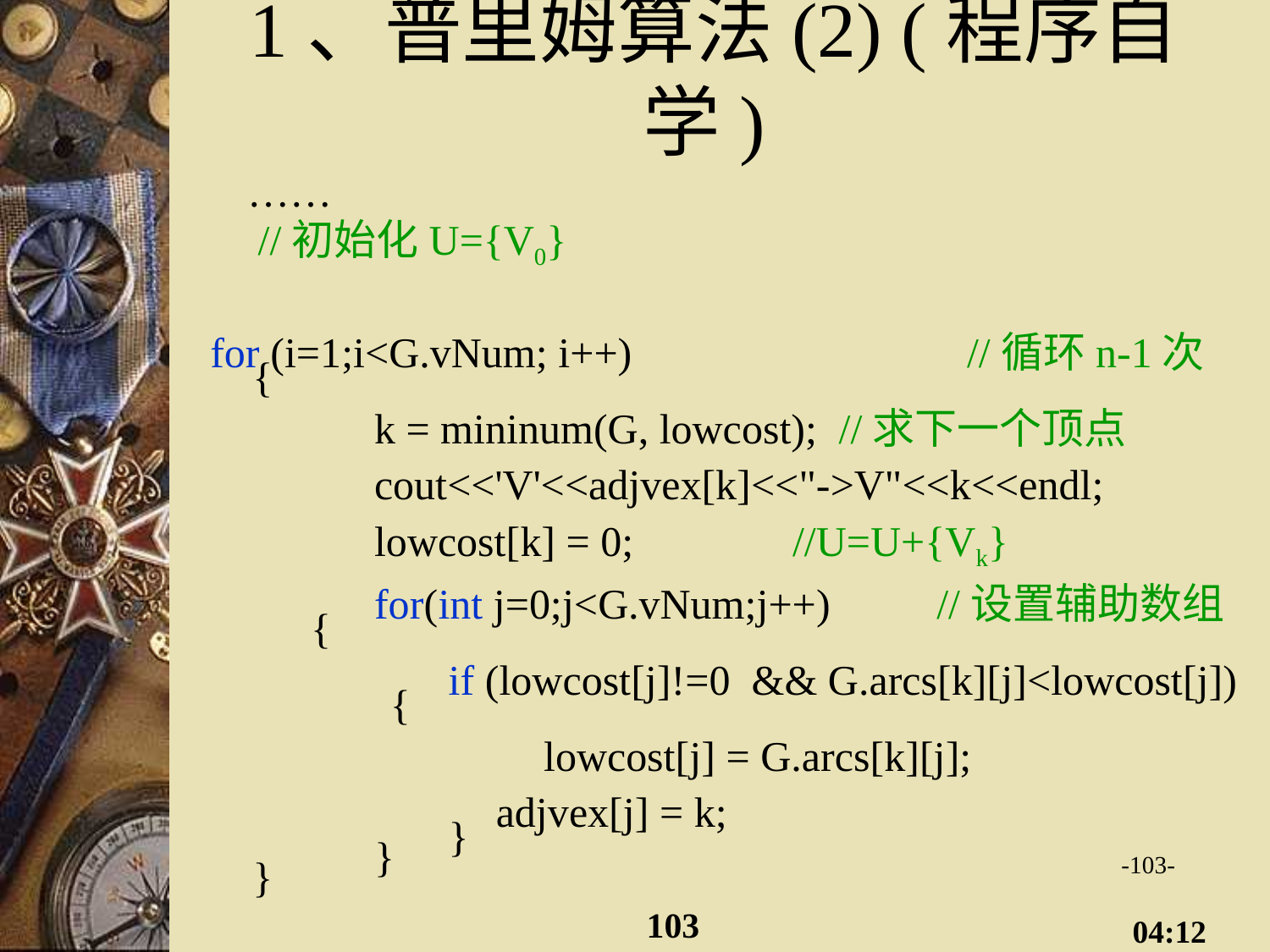

# 1、普里姆算法(2) (程序自学)
	……
	 //初始化U={V0}

 for (i=1;i<G.vNum; i++)	                    //循环n-1次
     {
		k = mininum(G, lowcost);  //求下一个顶点
		cout<<'V'<<adjvex[k]<<"->V"<<k<<endl;
		lowcost[k] = 0;               //U=U+{Vk}
		for(int j=0;j<G.vNum;j++)          //设置辅助数组
  	      {
		       if (lowcost[j]!=0  && G.arcs[k][j]<lowcost[j])
                  {
			    lowcost[j] = G.arcs[k][j];
                            adjvex[j] = k;
		       }
		}
     }
-103-